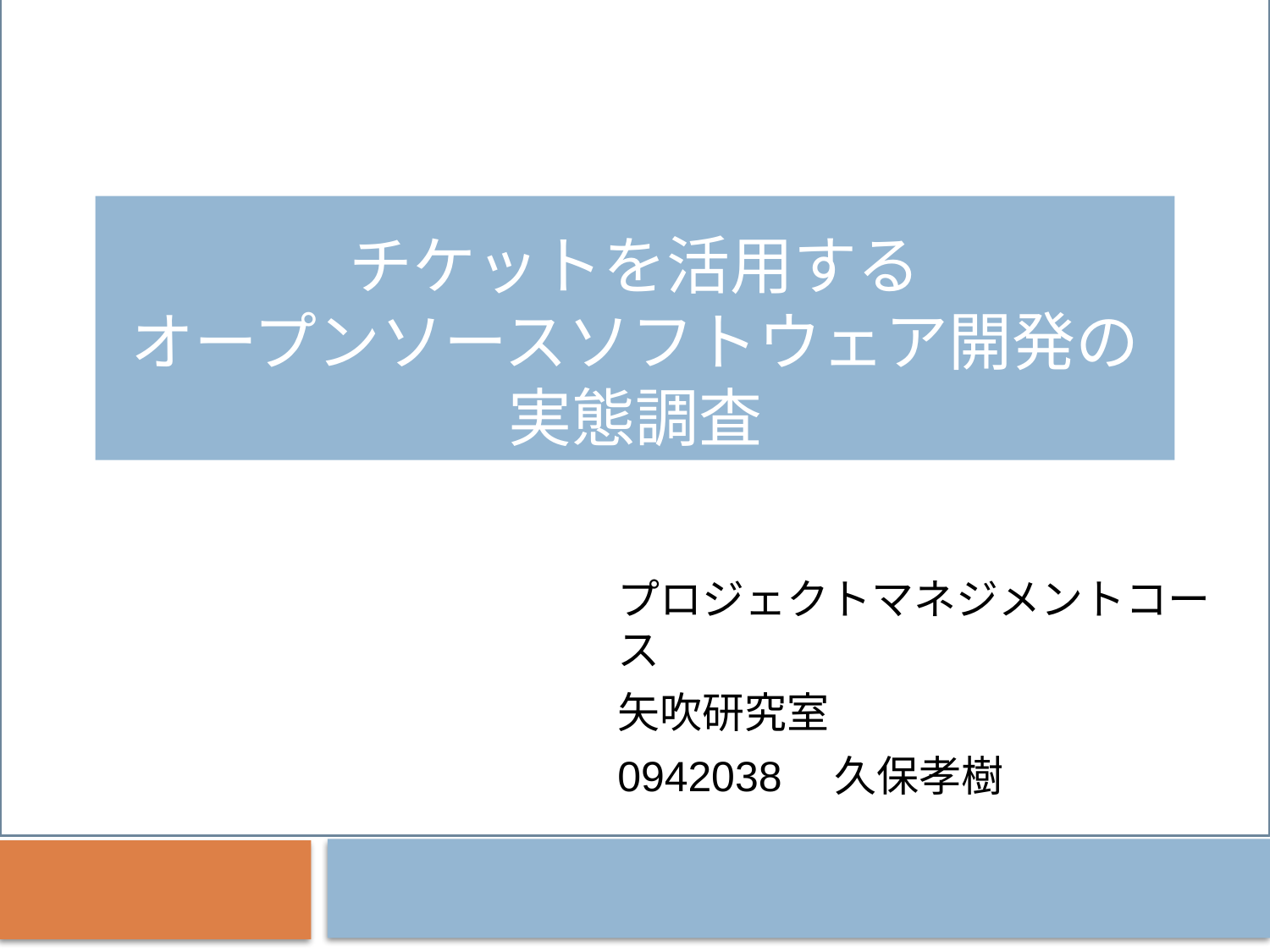

# チケットを活用する オープンソースソフトウェア開発の 実態調査
プロジェクトマネジメントコース
矢吹研究室
0942038　久保孝樹